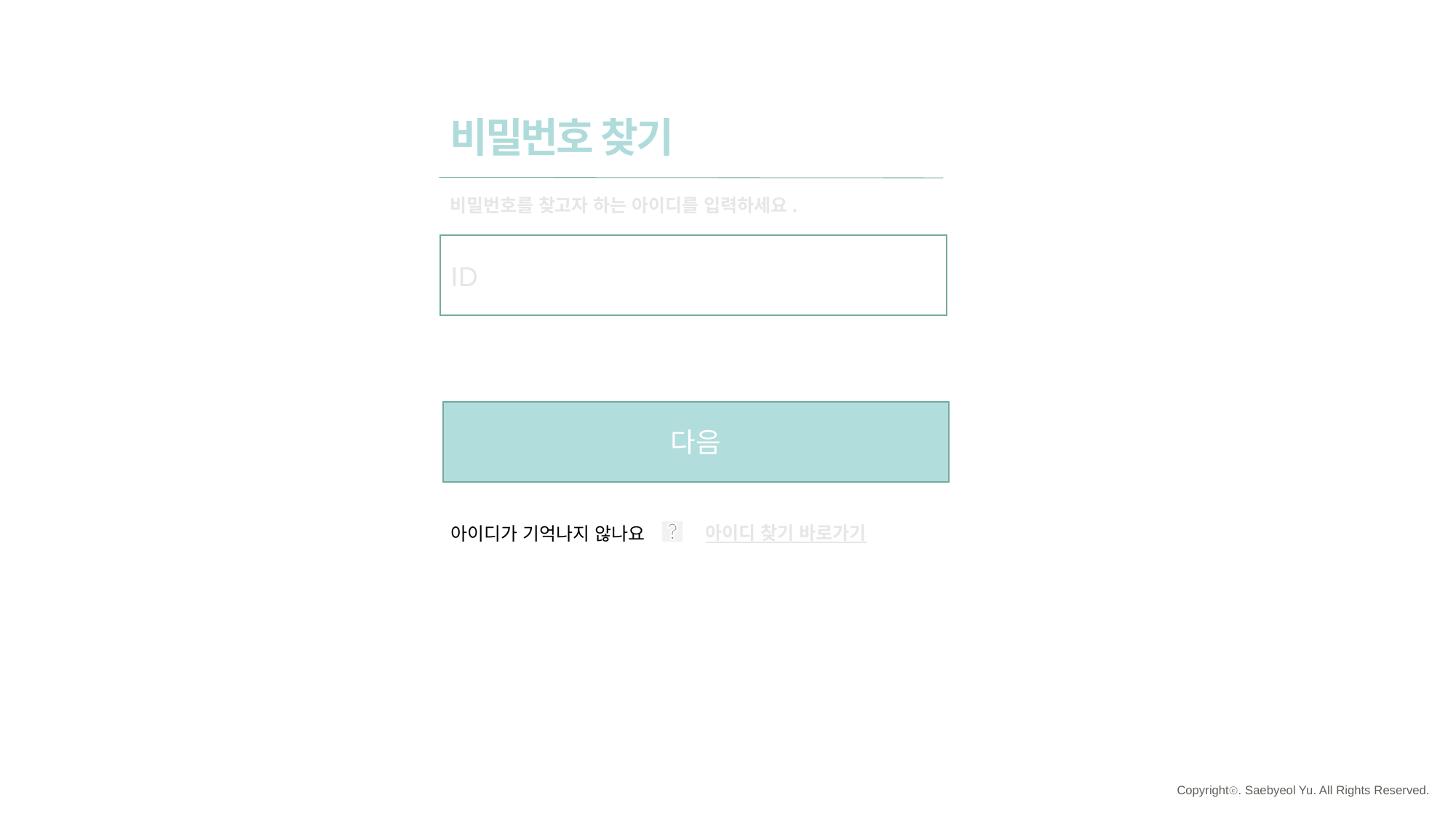

비밀번호 찾기
비밀번호를 찾고자 하는 아이디를 입력하세요.
ID
다음
아이디가 기억나지 않나요
아이디 찾기 바로가기